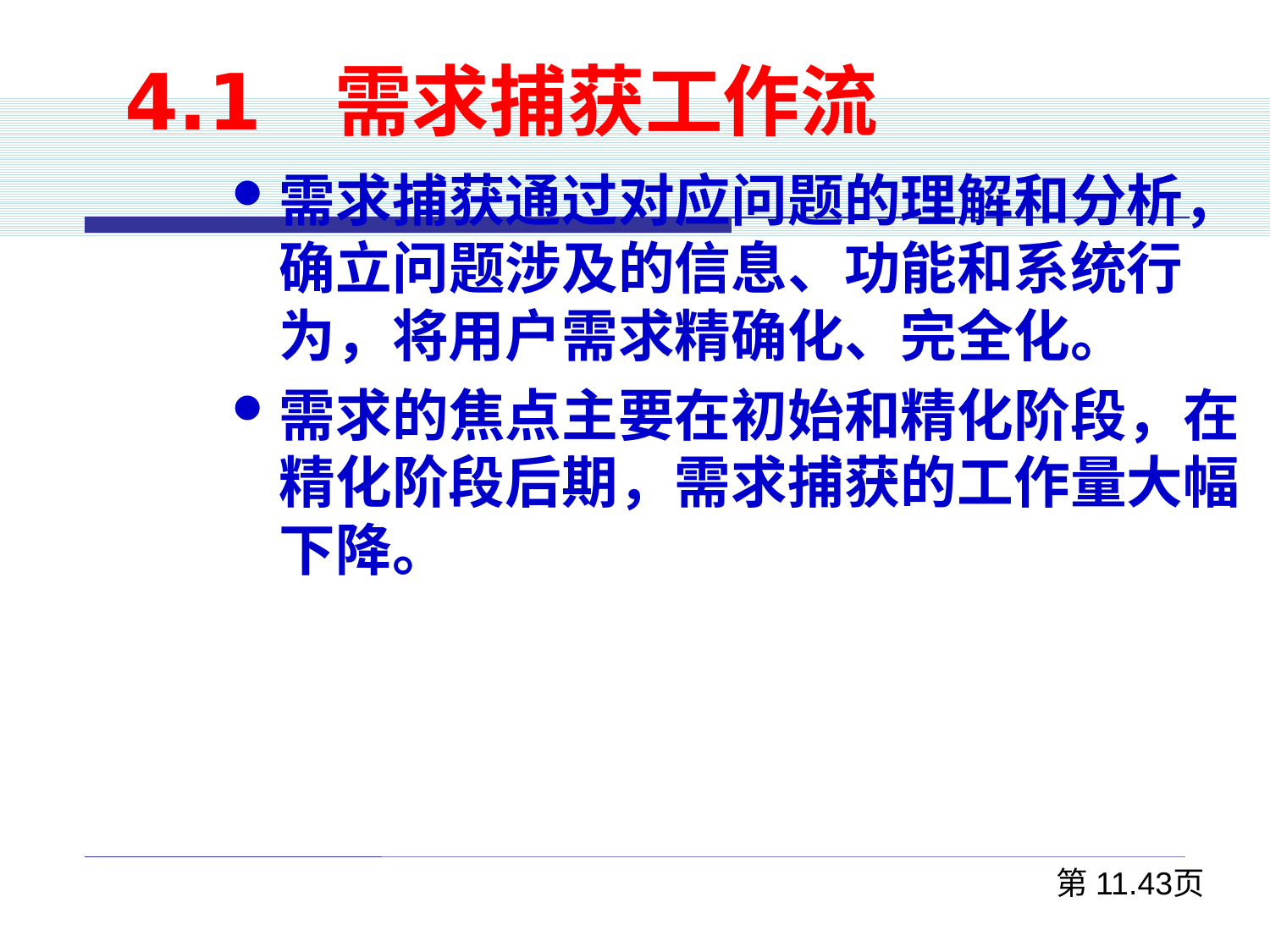

4.1  需求捕获工作流
需求捕获通过对应问题的理解和分析，确立问题涉及的信息、功能和系统行为，将用户需求精确化、完全化。
需求的焦点主要在初始和精化阶段，在精化阶段后期，需求捕获的工作量大幅下降。
第11.43页